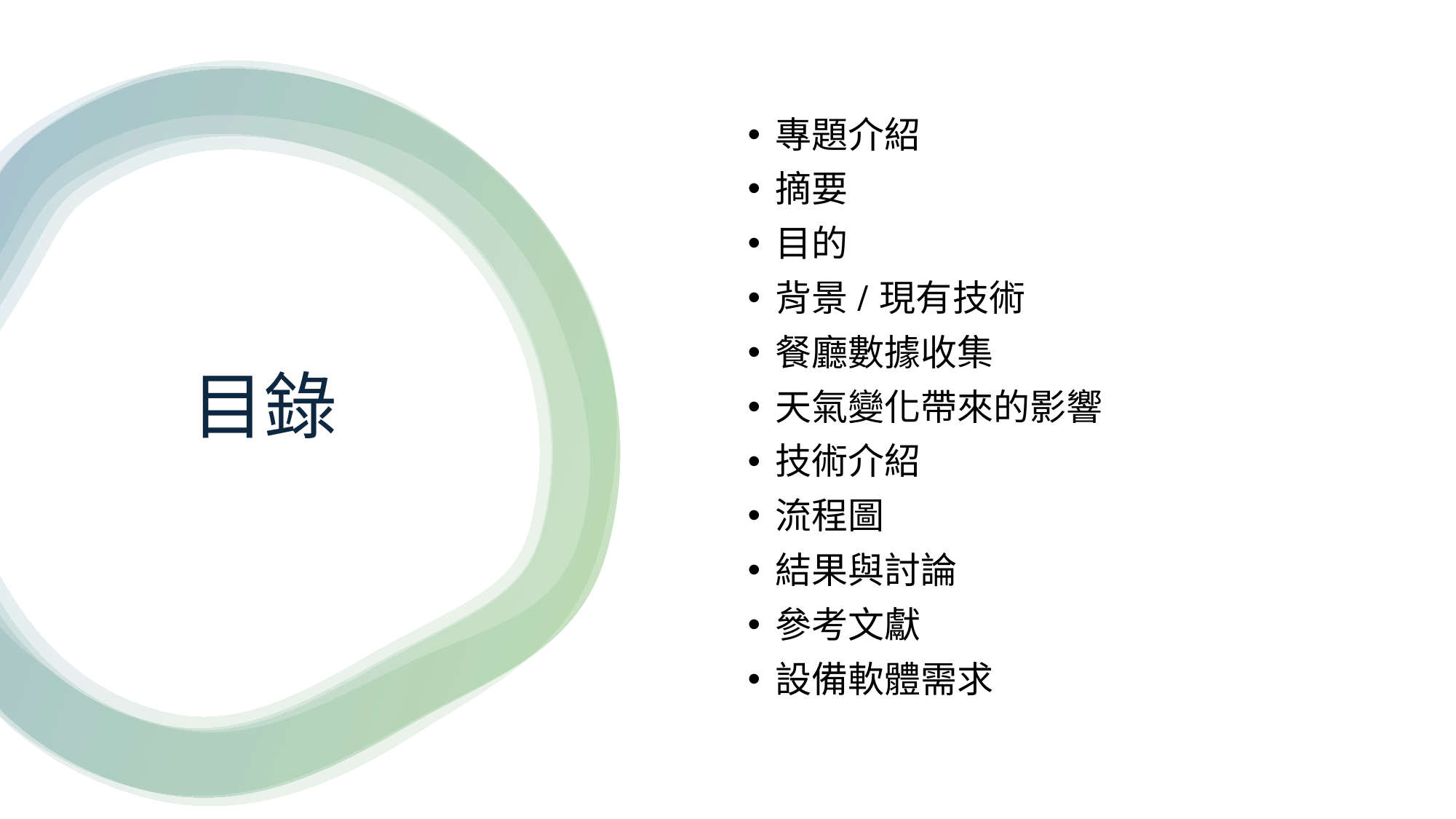

專題介紹
摘要
目的
背景/現有技術
餐廳數據收集
天氣變化帶來的影響
技術介紹
流程圖
結果與討論
參考文獻
設備軟體需求
# 目錄